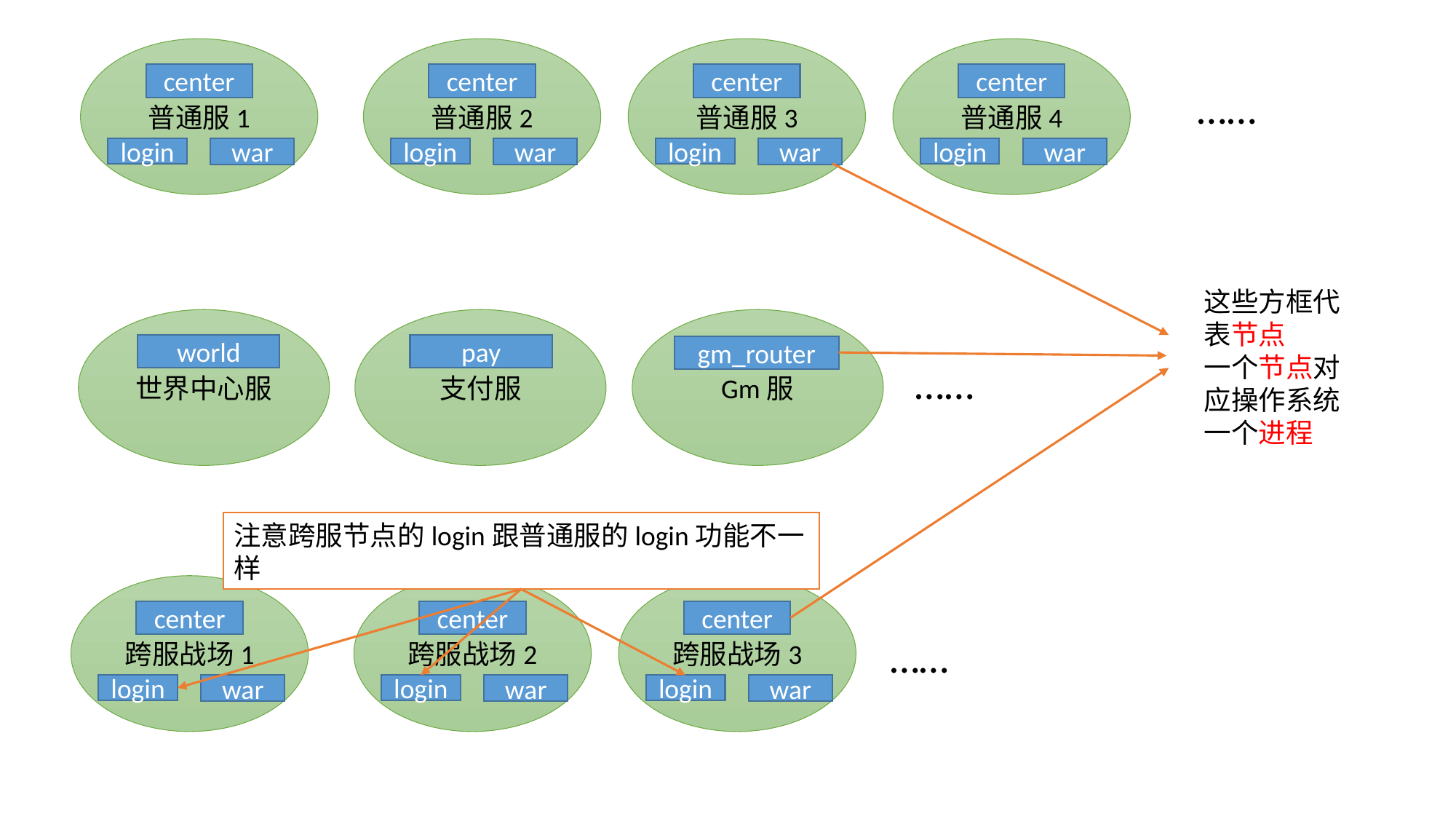

普通服1
普通服2
普通服3
普通服4
center
center
center
center
……
login
war
login
war
login
war
login
war
这些方框代表节点
一个节点对应操作系统一个进程
世界中心服
支付服
Gm服
world
pay
gm_router
……
注意跨服节点的login跟普通服的login功能不一样
跨服战场1
跨服战场2
跨服战场3
center
center
center
……
login
war
login
war
login
war